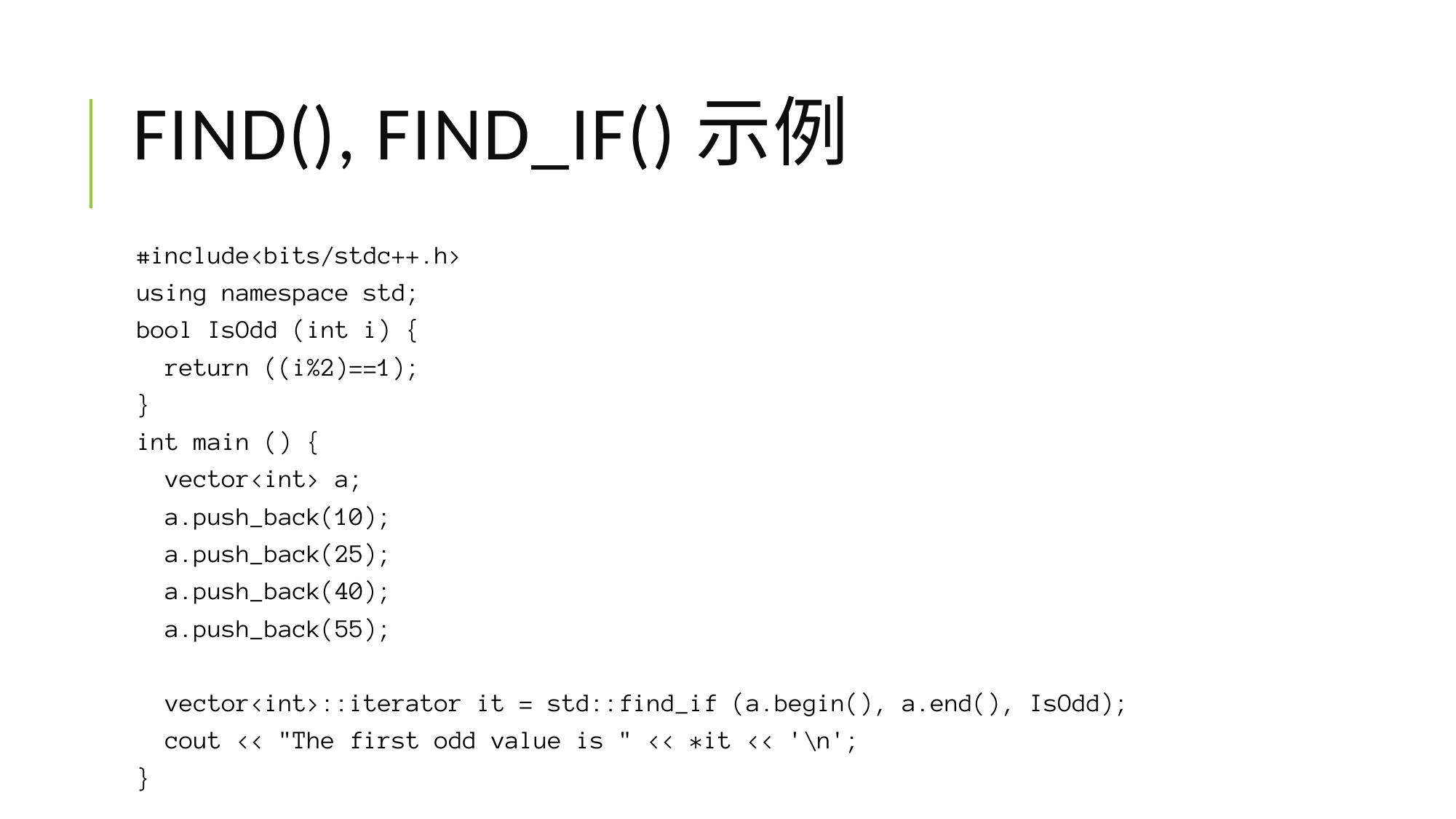

# find(), find_if()示例
#include<bits/stdc++.h>
using namespace std;
bool IsOdd (int i) {
  return ((i%2)==1);
}
int main () {
  vector<int> a;
  a.push_back(10);
  a.push_back(25);
  a.push_back(40);
  a.push_back(55);

  vector<int>::iterator it = std::find_if (a.begin(), a.end(), IsOdd);
  cout << "The first odd value is " << *it << '\n';
}